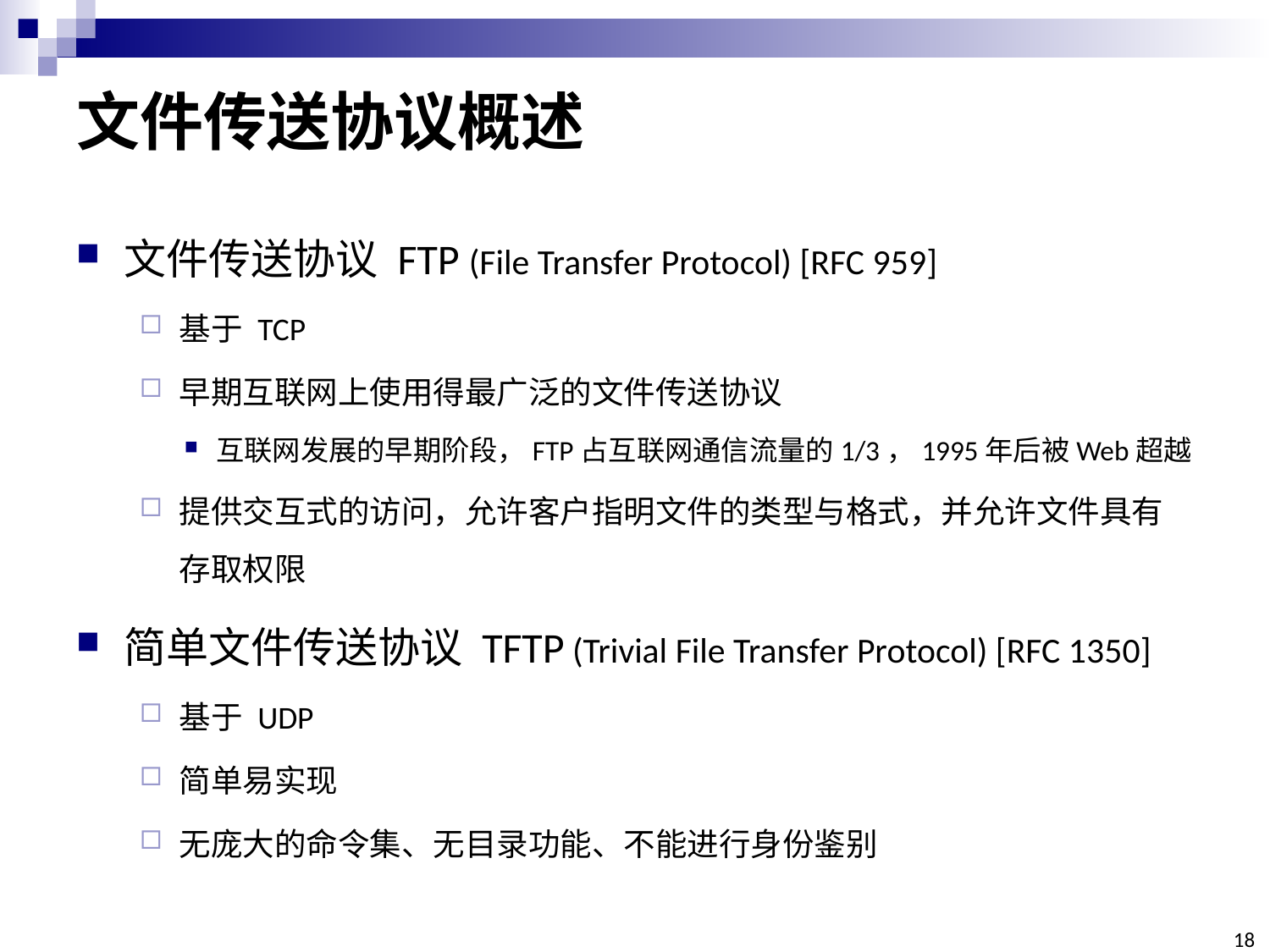

# 文件传送协议概述
文件传送协议 FTP (File Transfer Protocol) [RFC 959]
基于 TCP
早期互联网上使用得最广泛的文件传送协议
互联网发展的早期阶段，FTP占互联网通信流量的1/3，1995年后被Web超越
提供交互式的访问，允许客户指明文件的类型与格式，并允许文件具有存取权限
简单文件传送协议 TFTP (Trivial File Transfer Protocol) [RFC 1350]
基于 UDP
简单易实现
无庞大的命令集、无目录功能、不能进行身份鉴别

18